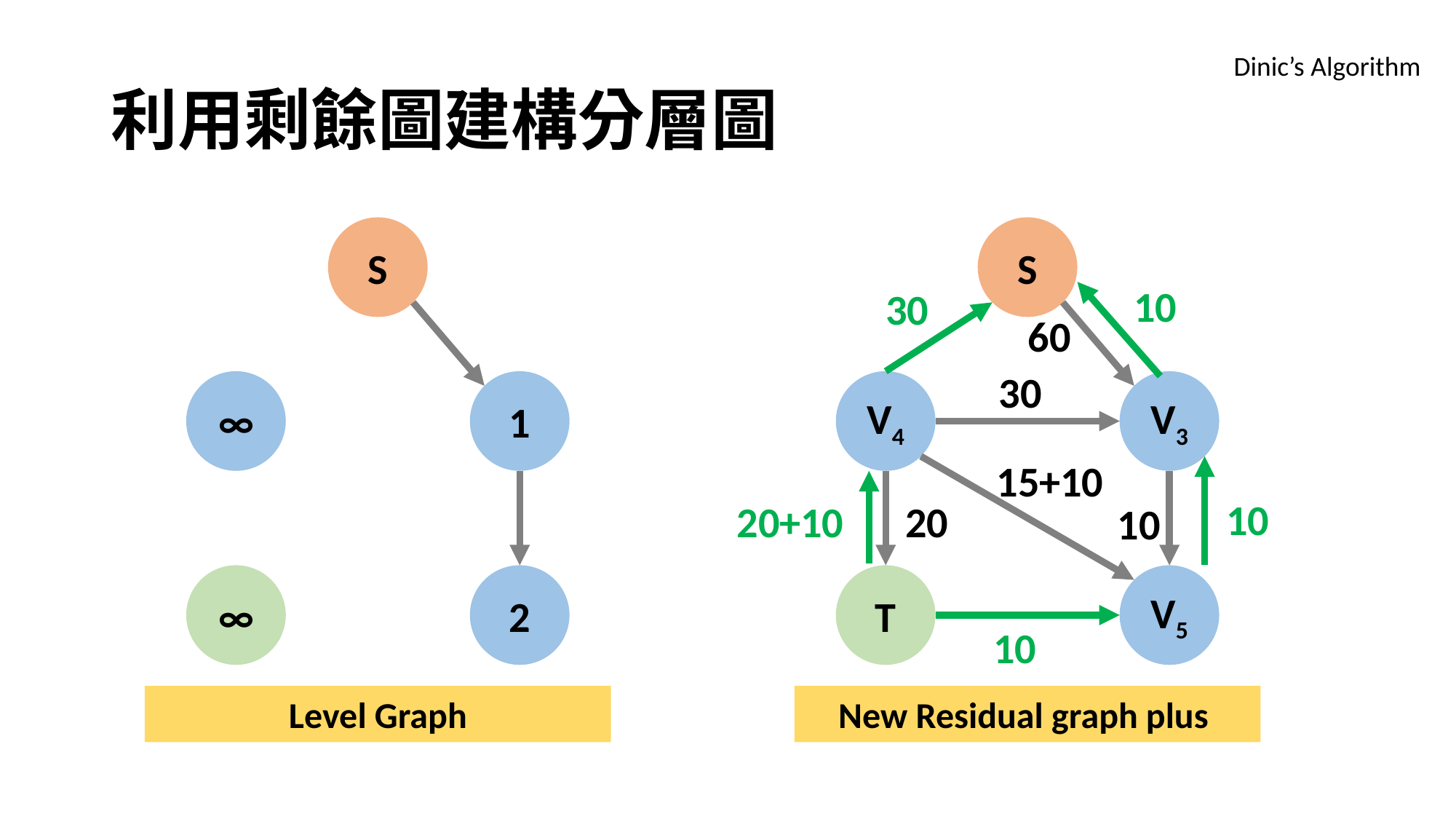

# 利用剩餘圖建構分層圖
Dinic’s Algorithm
S
S
10
30
60
30
∞
1
V4
V3
15+10
10
20+10
20
10
2
V5
∞
T
10
Level Graph
New Residual graph plus